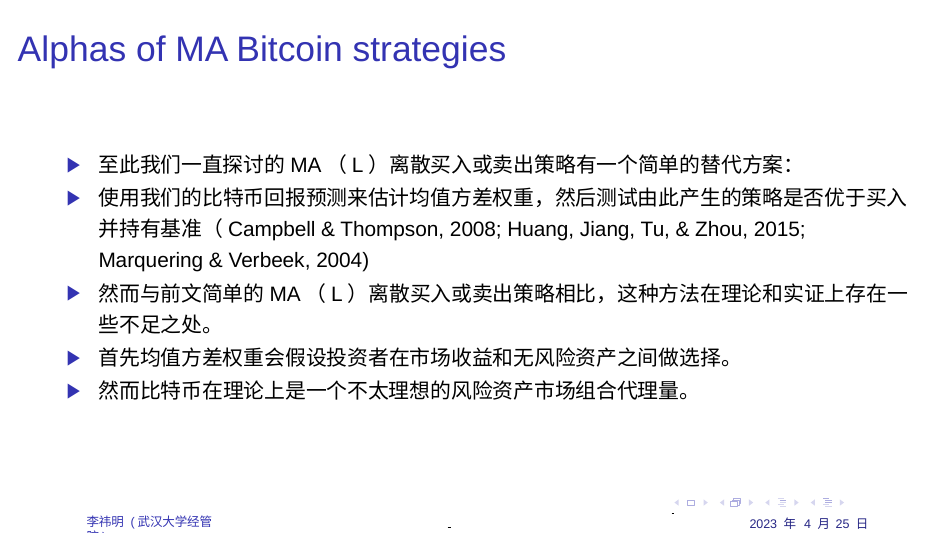

# Alphas of MA Bitcoin strategies

至此我们一直探讨的MA（L）离散买入或卖出策略有一个简单的替代方案：
使用我们的比特币回报预测来估计均值方差权重，然后测试由此产生的策略是否优于买入并持有基准（Campbell & Thompson, 2008; Huang, Jiang, Tu, & Zhou, 2015; Marquering & Verbeek, 2004)
然而与前文简单的MA（L）离散买入或卖出策略相比，这种方法在理论和实证上存在一些不足之处。
首先均值方差权重会假设投资者在市场收益和无风险资产之间做选择。
然而比特币在理论上是一个不太理想的风险资产市场组合代理量。

2023 年  4 月 25 日	49 / 63
李祎明 (武汉大学经管院)